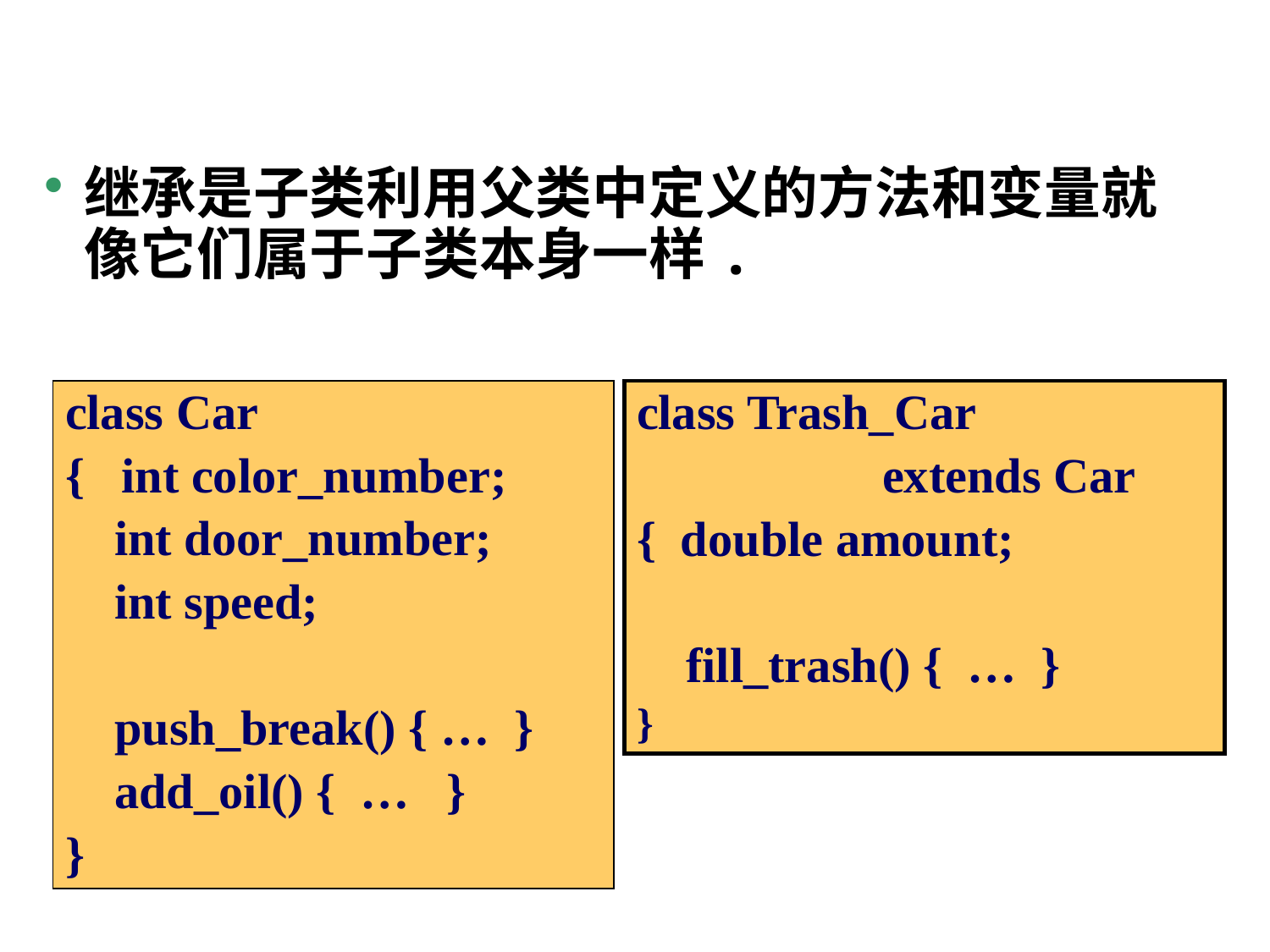

继承是子类利用父类中定义的方法和变量就像它们属于子类本身一样.

class Car
{   int color_number;
    int door_number;
    int speed;

    push_break() { …  }
    add_oil() {  …   }
}
class Trash_Car
                    extends Car
{  double amount;

    fill_trash() {  …  }
}